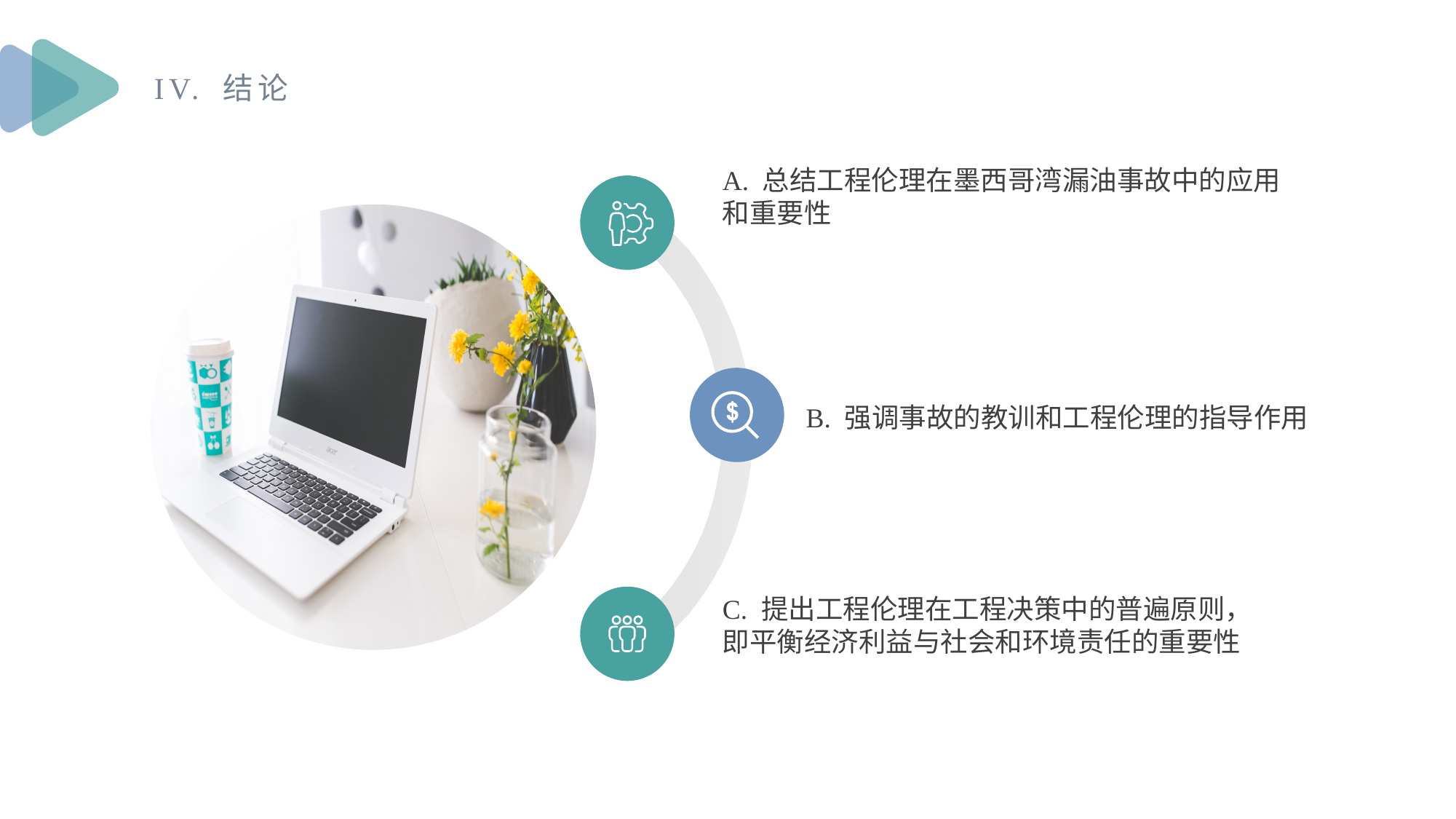

IV. 结论
A. 总结工程伦理在墨西哥湾漏油事故中的应用
和重要性

B. 强调事故的教训和工程伦理的指导作用

C. 提出工程伦理在工程决策中的普遍原则，即平衡经济利益与社会和环境责任的重要性